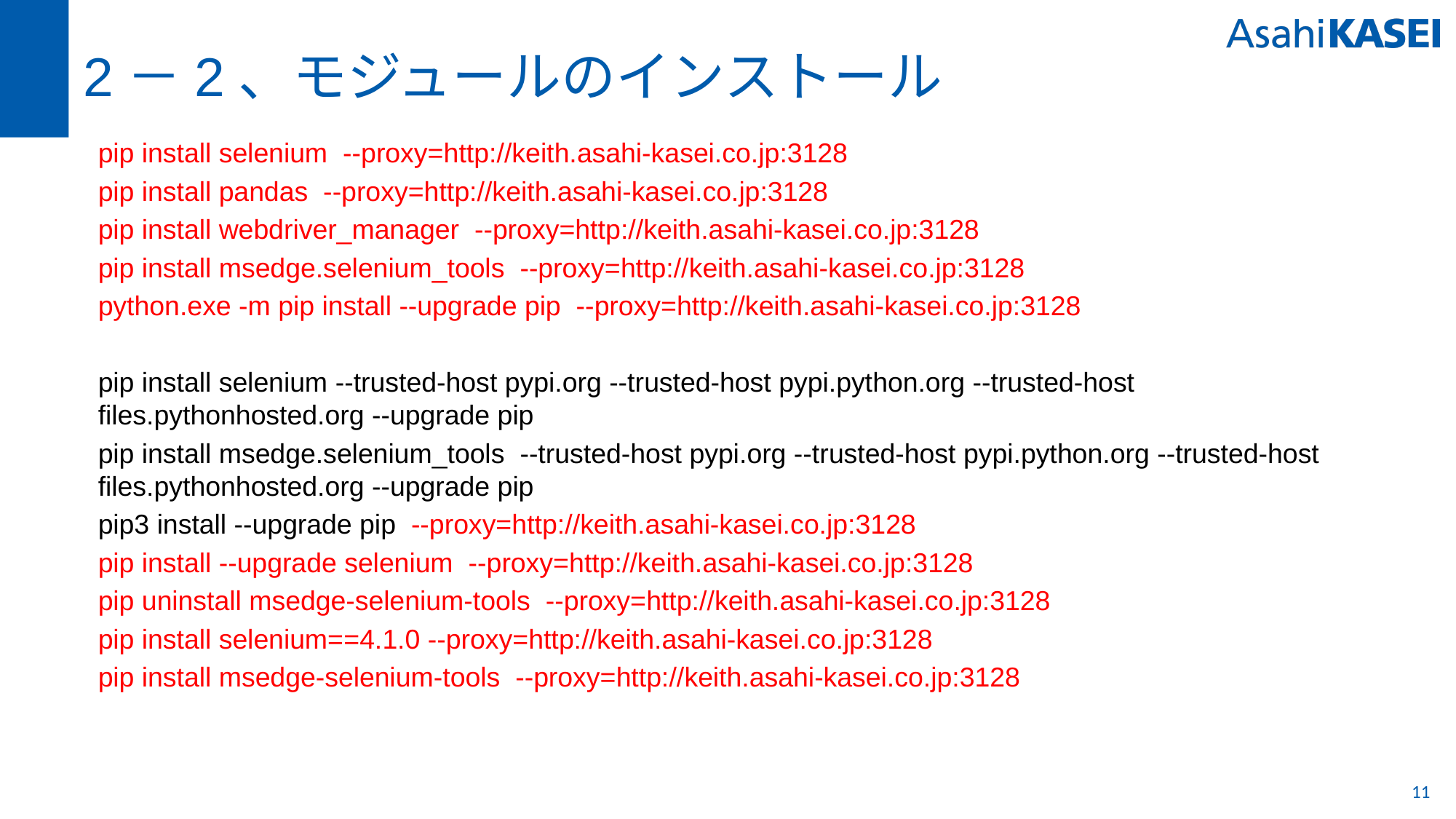

# 2－2、モジュールのインストール
pip install selenium  --proxy=http://keith.asahi-kasei.co.jp:3128
pip install pandas  --proxy=http://keith.asahi-kasei.co.jp:3128
pip install webdriver_manager  --proxy=http://keith.asahi-kasei.co.jp:3128
pip install msedge.selenium_tools  --proxy=http://keith.asahi-kasei.co.jp:3128
python.exe -m pip install --upgrade pip  --proxy=http://keith.asahi-kasei.co.jp:3128

pip install selenium --trusted-host pypi.org --trusted-host pypi.python.org --trusted-host files.pythonhosted.org --upgrade pip
pip install msedge.selenium_tools  --trusted-host pypi.org --trusted-host pypi.python.org --trusted-host files.pythonhosted.org --upgrade pip
pip3 install --upgrade pip  --proxy=http://keith.asahi-kasei.co.jp:3128
pip install --upgrade selenium  --proxy=http://keith.asahi-kasei.co.jp:3128
pip uninstall msedge-selenium-tools  --proxy=http://keith.asahi-kasei.co.jp:3128
pip install selenium==4.1.0 --proxy=http://keith.asahi-kasei.co.jp:3128
pip install msedge-selenium-tools  --proxy=http://keith.asahi-kasei.co.jp:3128